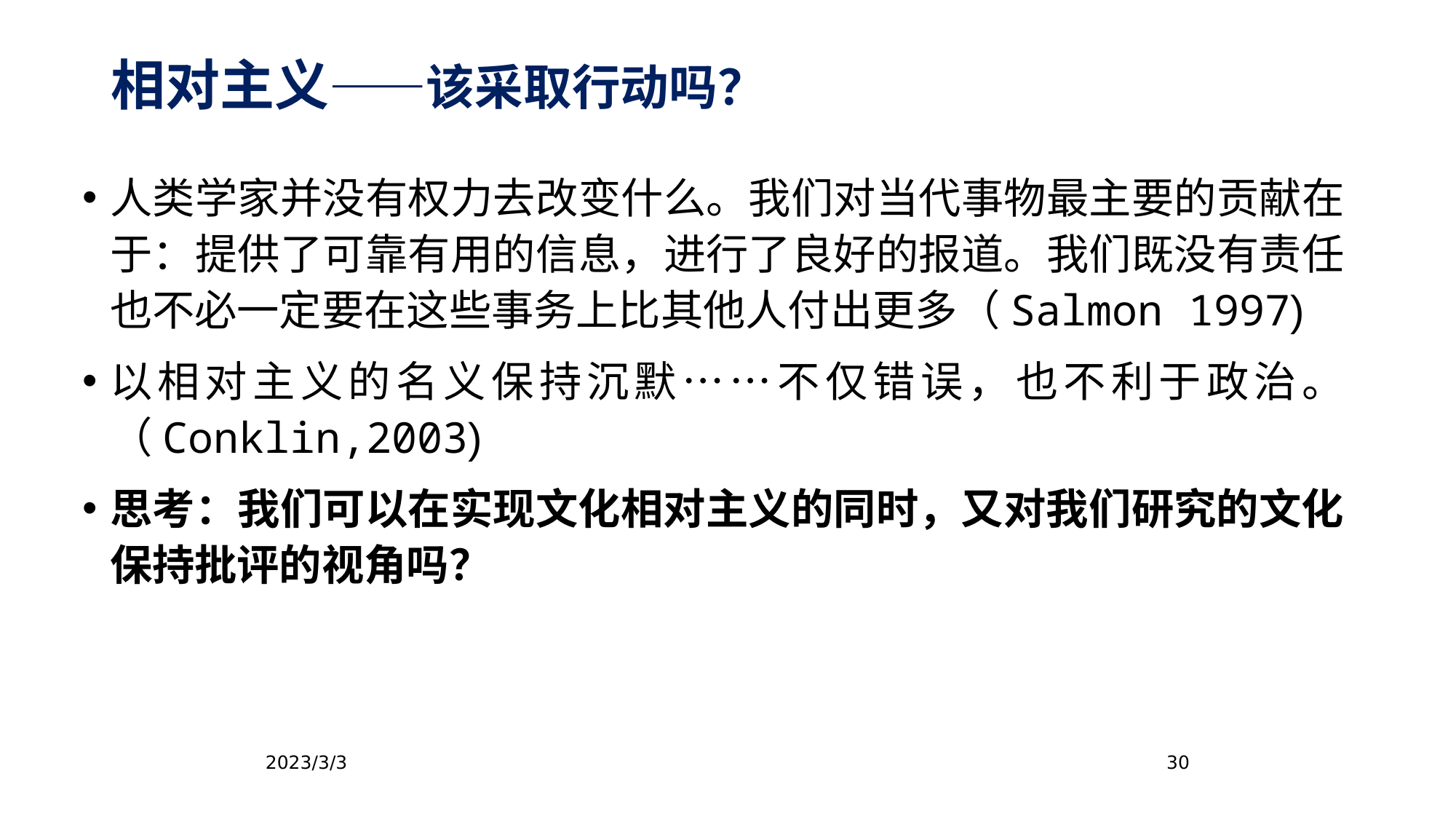

相对主义——该采取行动吗？
人类学家并没有权力去改变什么。我们对当代事物最主要的贡献在于：提供了可靠有用的信息，进行了良好的报道。我们既没有责任也不必一定要在这些事务上比其他人付出更多（Salmon 1997)
以相对主义的名义保持沉默……不仅错误，也不利于政治。（Conklin,2003)
思考：我们可以在实现文化相对主义的同时，又对我们研究的文化保持批评的视角吗？
2023/3/3
30